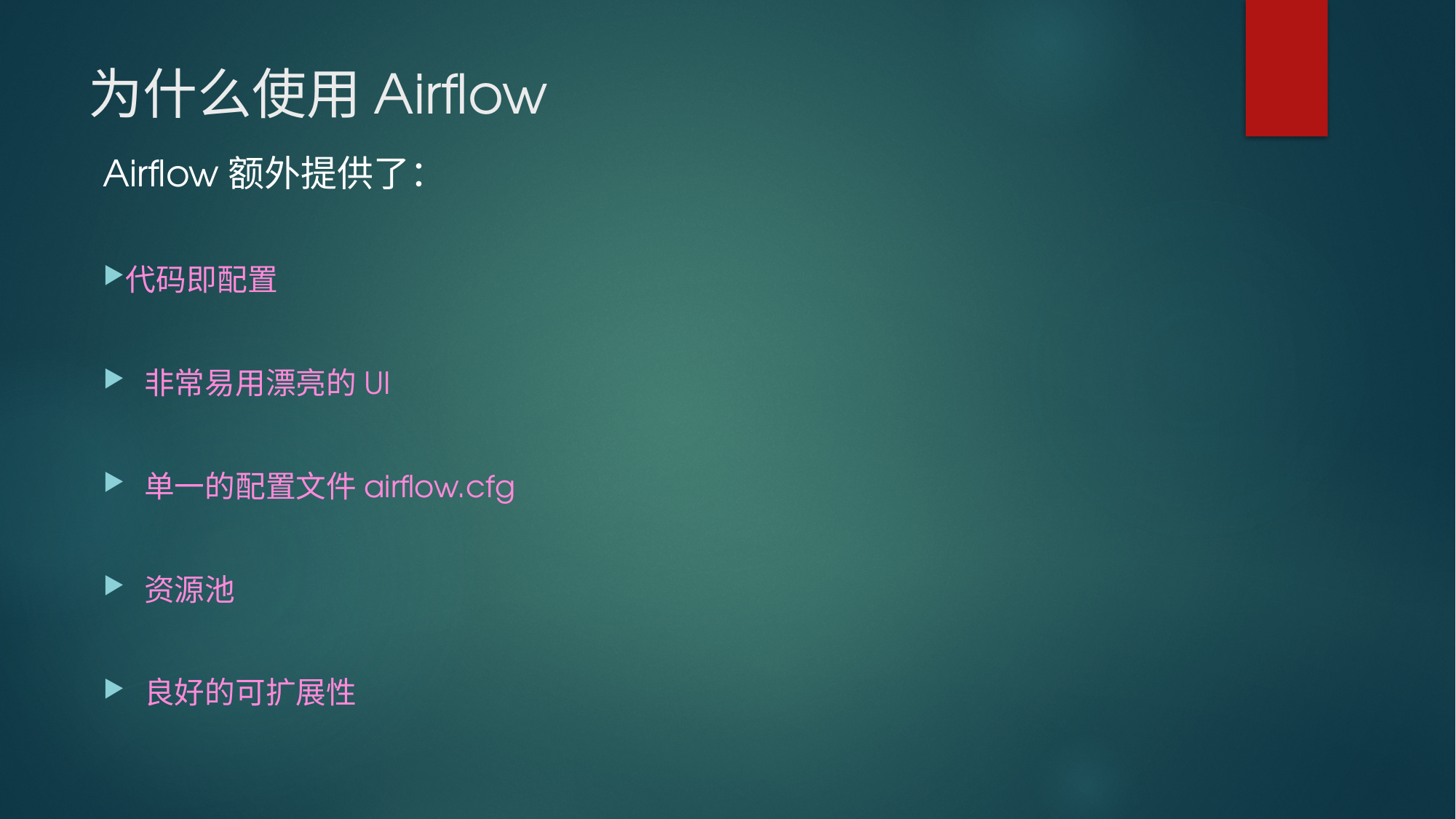

# 为什么使用Airflow
Airflow额外提供了：

代码即配置

非常易用漂亮的UI

单一的配置文件airflow.cfg

资源池

良好的可扩展性